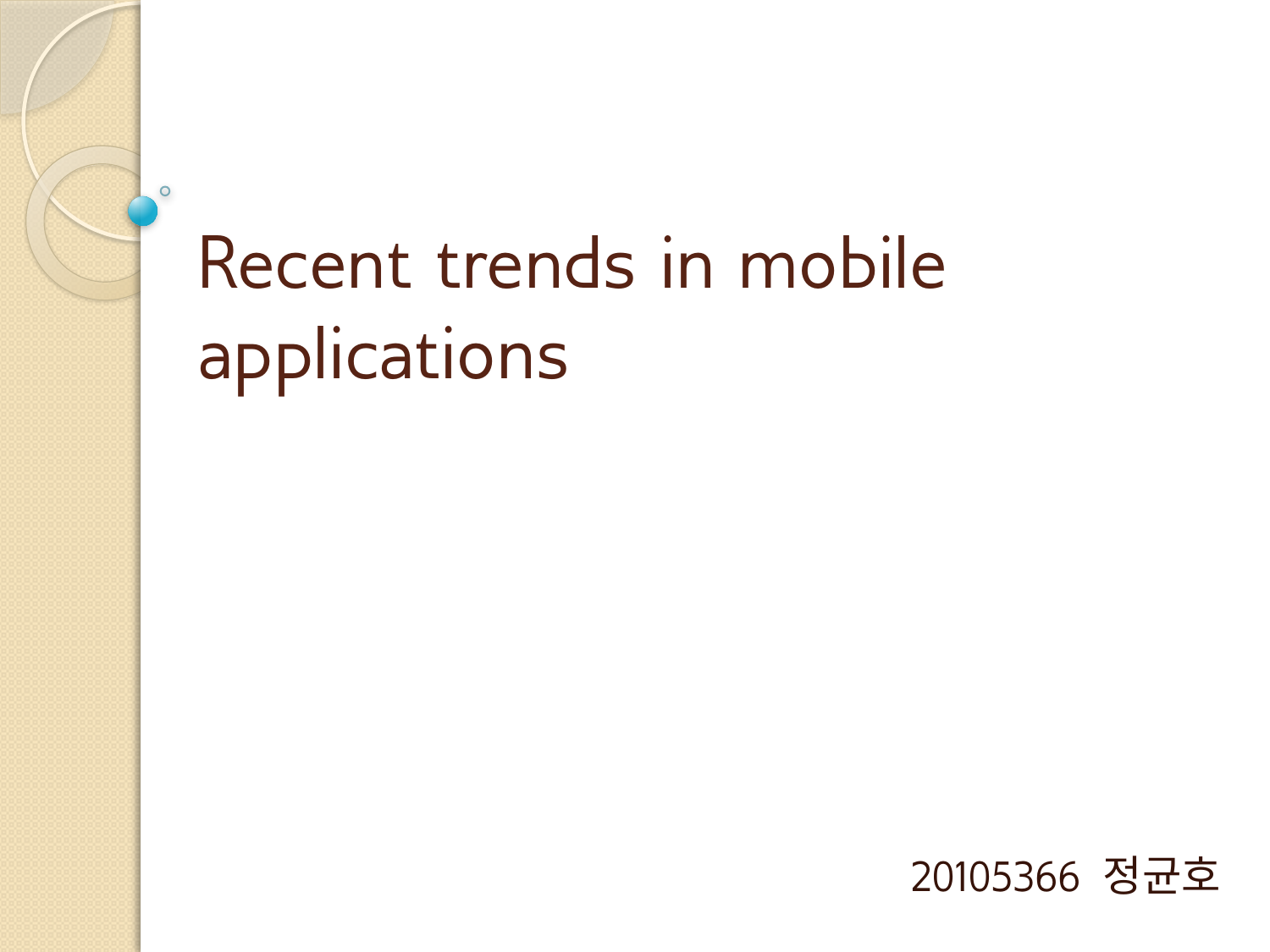

# Recent trends in mobile applications

							20105366 정균호